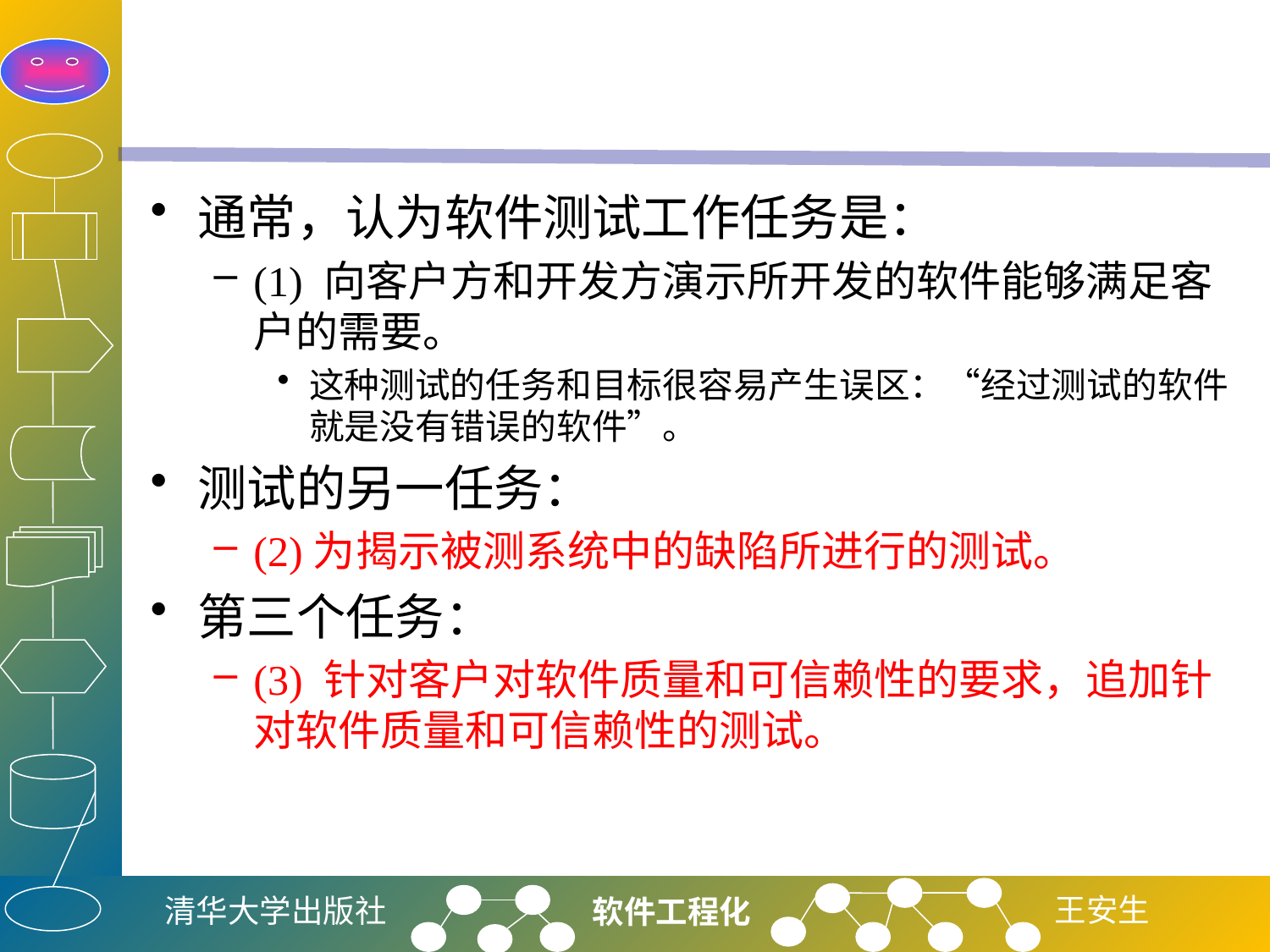

#
通常，认为软件测试工作任务是：
(1) 向客户方和开发方演示所开发的软件能够满足客户的需要。
这种测试的任务和目标很容易产生误区：“经过测试的软件就是没有错误的软件”。
测试的另一任务：
(2)为揭示被测系统中的缺陷所进行的测试。
第三个任务：
(3) 针对客户对软件质量和可信赖性的要求，追加针对软件质量和可信赖性的测试。